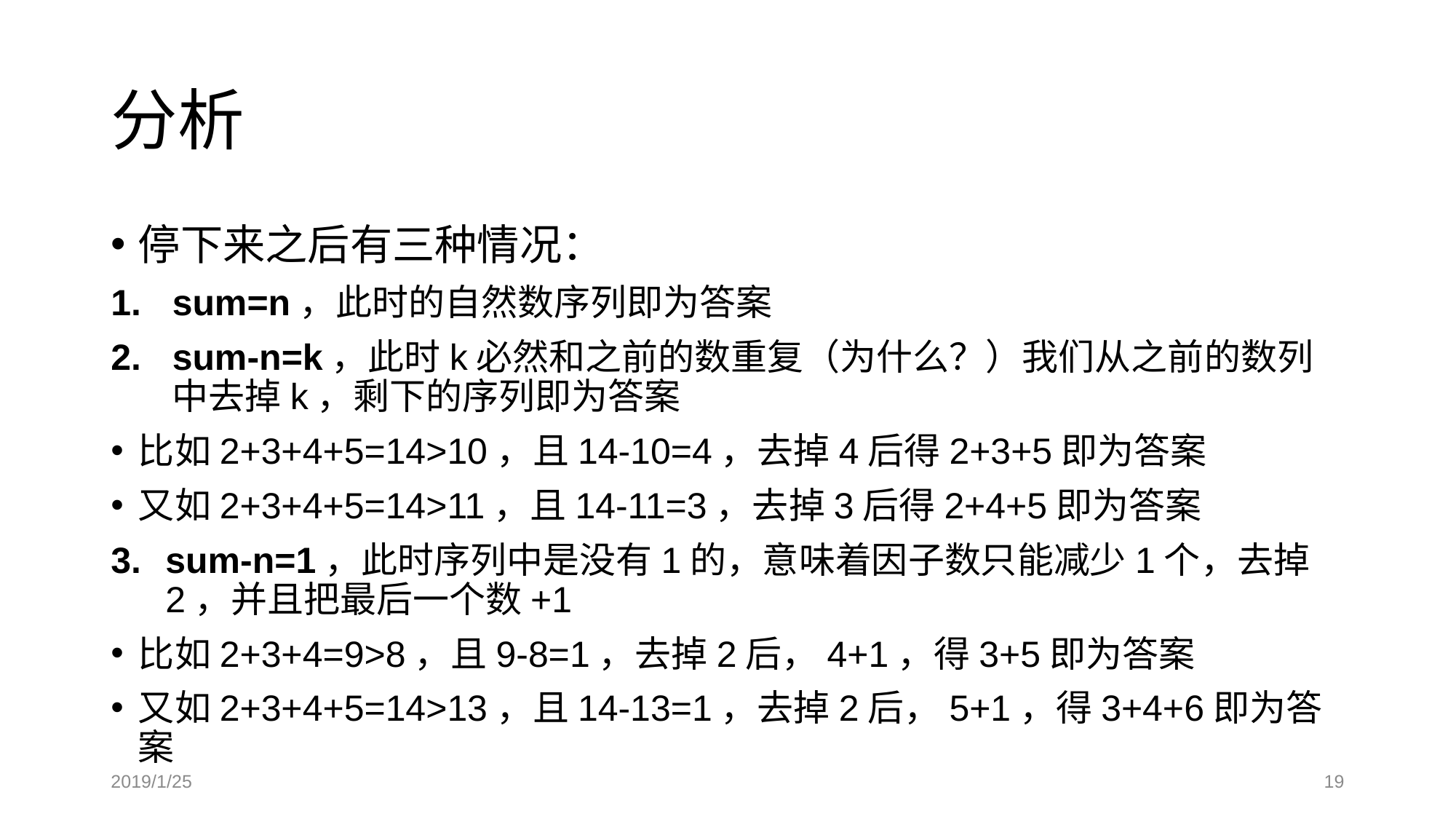

# 分析
停下来之后有三种情况：
sum=n，此时的自然数序列即为答案
sum-n=k，此时k必然和之前的数重复（为什么？）我们从之前的数列中去掉k，剩下的序列即为答案
比如2+3+4+5=14>10，且14-10=4，去掉4后得2+3+5即为答案
又如2+3+4+5=14>11，且14-11=3，去掉3后得2+4+5即为答案
sum-n=1，此时序列中是没有1的，意味着因子数只能减少1个，去掉2，并且把最后一个数+1
比如2+3+4=9>8，且9-8=1，去掉2后，4+1，得3+5即为答案
又如2+3+4+5=14>13，且14-13=1，去掉2后，5+1，得3+4+6即为答案
2019/1/25
19